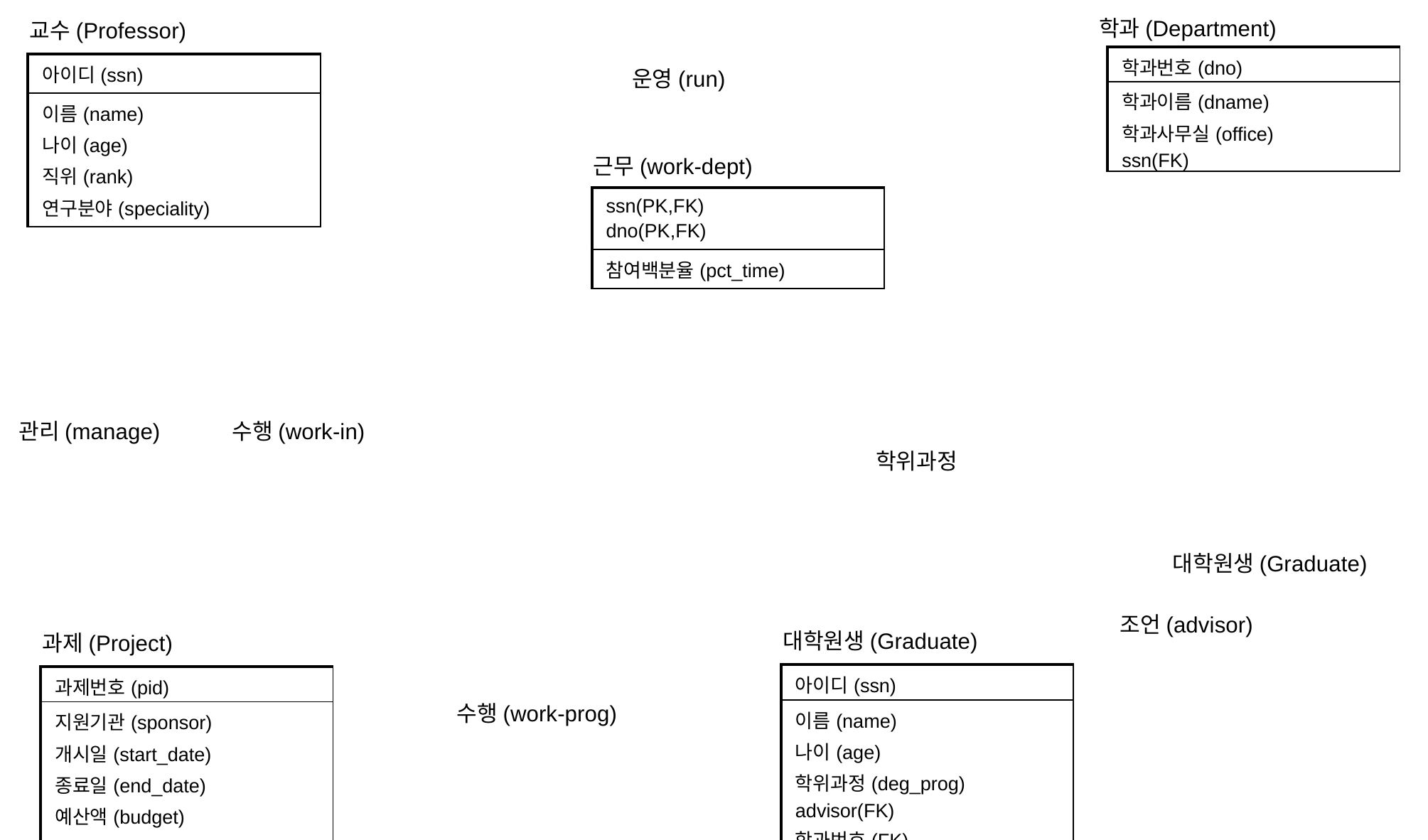

학과(Department)
교수(Professor)
| 학과번호(dno) |
| --- |
| 학과이름(dname) 학과사무실(office) ssn(FK) |
| 아이디(ssn) |
| --- |
| 이름(name) 나이(age) 직위(rank) 연구분야(speciality) |
운영(run)
근무(work-dept)
| ssn(PK,FK) dno(PK,FK) |
| --- |
| 참여백분율(pct\_time) |
수행(work-in)
관리(manage)
학위과정
대학원생(Graduate)
조언(advisor)
대학원생(Graduate)
과제(Project)
| 아이디(ssn) |
| --- |
| 이름(name) 나이(age) 학위과정(deg\_prog) advisor(FK) 학과번호(FK) |
| 과제번호(pid) |
| --- |
| 지원기관(sponsor) 개시일(start\_date) 종료일(end\_date) 예산액(budget) 교수ssn(FK) 대학원생ssn(FK) |
수행(work-prog)